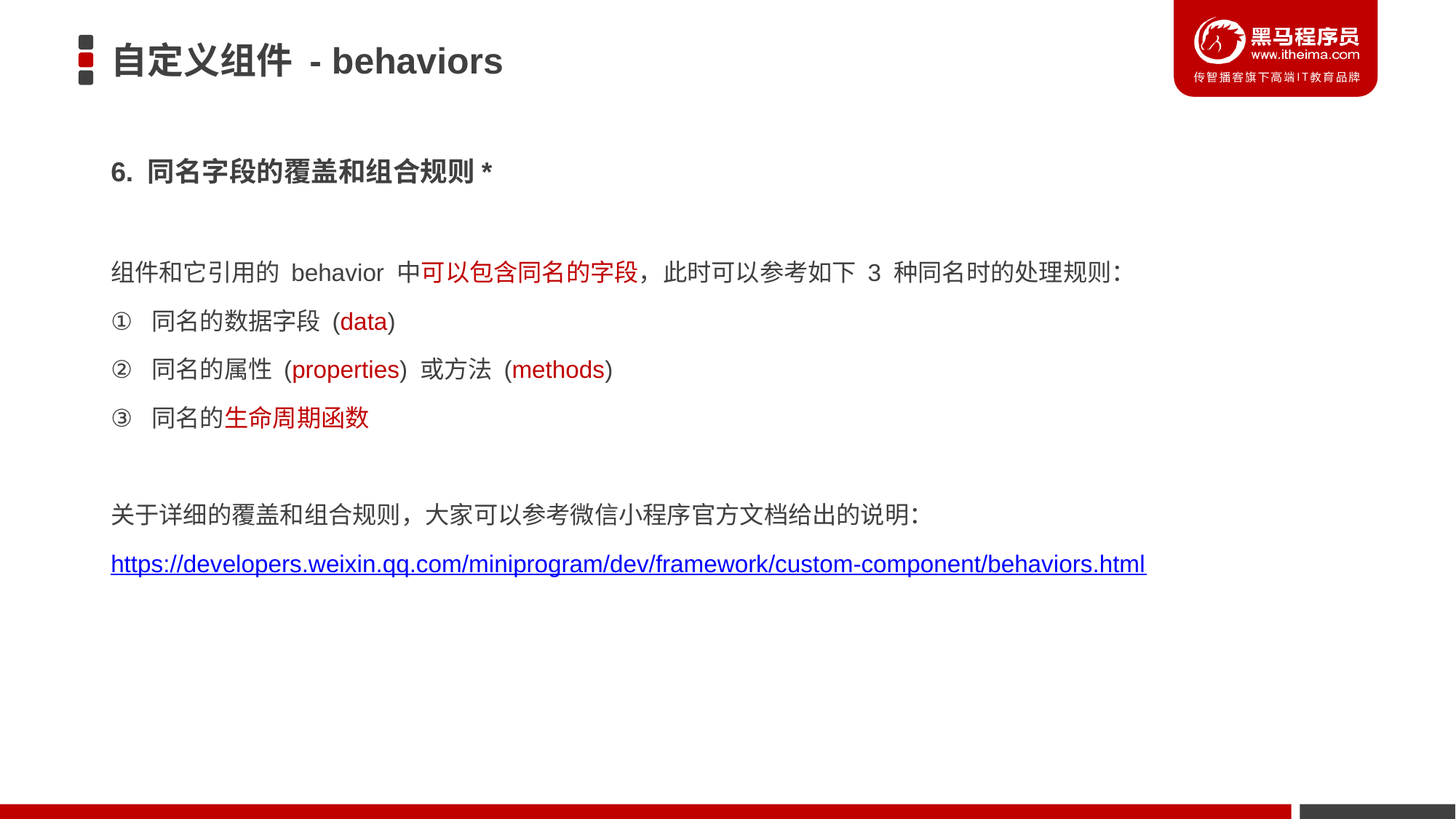

# 自定义组件 - behaviors
6. 同名字段的覆盖和组合规则*
组件和它引用的 behavior 中可以包含同名的字段，此时可以参考如下 3 种同名时的处理规则：
同名的数据字段 (data)
同名的属性 (properties) 或方法 (methods)
同名的生命周期函数

关于详细的覆盖和组合规则，大家可以参考微信小程序官方文档给出的说明：
https://developers.weixin.qq.com/miniprogram/dev/framework/custom-component/behaviors.html